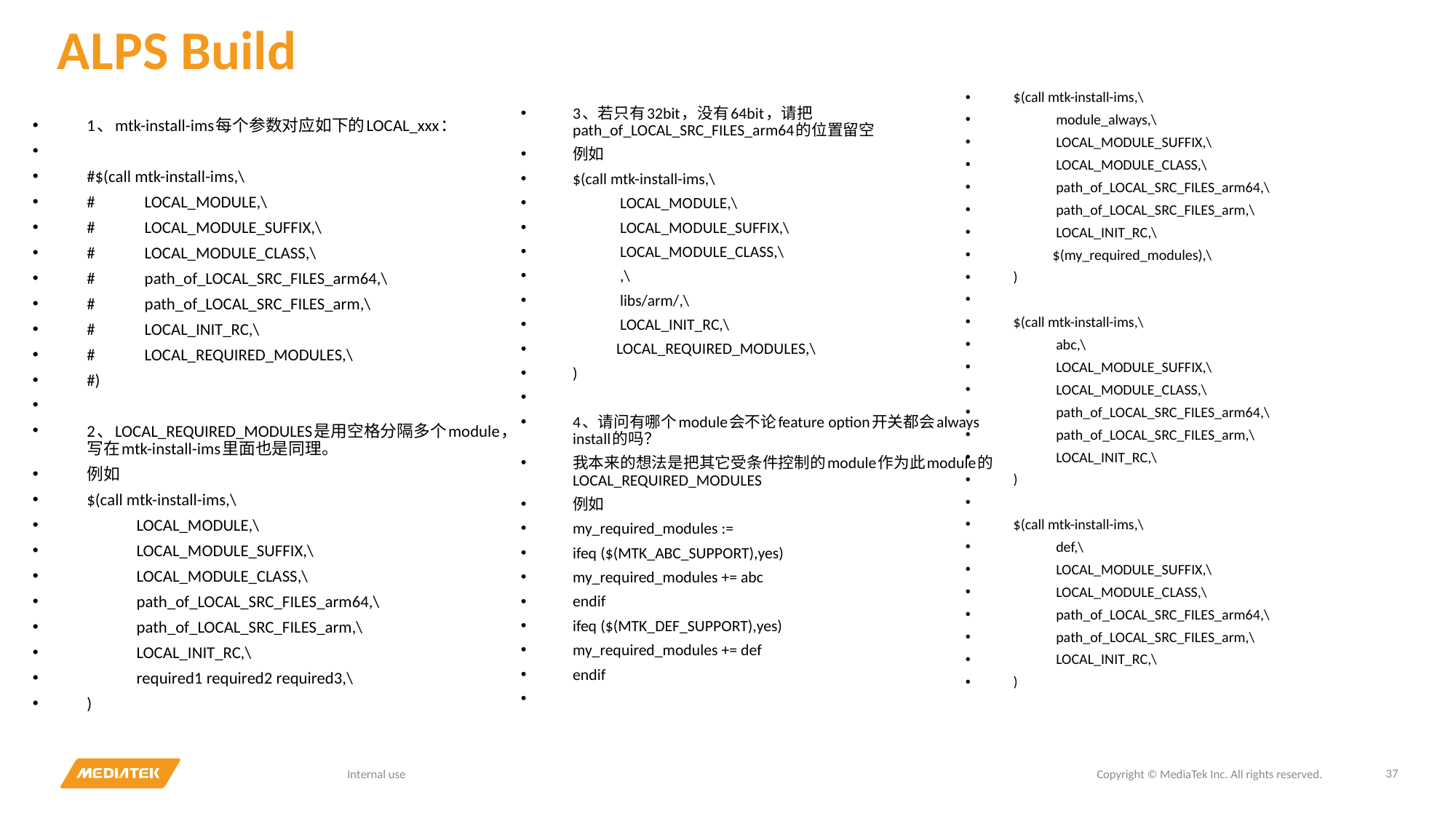

# ALPS Build
$(call mtk-install-ims,\
             module_always,\
             LOCAL_MODULE_SUFFIX,\
             LOCAL_MODULE_CLASS,\
             path_of_LOCAL_SRC_FILES_arm64,\
             path_of_LOCAL_SRC_FILES_arm,\
             LOCAL_INIT_RC,\
            $(my_required_modules),\
)

$(call mtk-install-ims,\
             abc,\
             LOCAL_MODULE_SUFFIX,\
             LOCAL_MODULE_CLASS,\
             path_of_LOCAL_SRC_FILES_arm64,\
             path_of_LOCAL_SRC_FILES_arm,\
             LOCAL_INIT_RC,\
)

$(call mtk-install-ims,\
             def,\
             LOCAL_MODULE_SUFFIX,\
             LOCAL_MODULE_CLASS,\
             path_of_LOCAL_SRC_FILES_arm64,\
             path_of_LOCAL_SRC_FILES_arm,\
             LOCAL_INIT_RC,\
)

3、若只有32bit，没有64bit，请把path_of_LOCAL_SRC_FILES_arm64的位置留空
例如
$(call mtk-install-ims,\
             LOCAL_MODULE,\
             LOCAL_MODULE_SUFFIX,\
             LOCAL_MODULE_CLASS,\
             ,\
             libs/arm/,\
             LOCAL_INIT_RC,\
            LOCAL_REQUIRED_MODULES,\
)

4、请问有哪个module会不论feature option开关都会always install的吗？
我本来的想法是把其它受条件控制的module作为此module的LOCAL_REQUIRED_MODULES
例如
my_required_modules :=
ifeq ($(MTK_ABC_SUPPORT),yes)
my_required_modules += abc
endif
ifeq ($(MTK_DEF_SUPPORT),yes)
my_required_modules += def
endif

1、mtk-install-ims每个参数对应如下的LOCAL_xxx：

#$(call mtk-install-ims,\
#             LOCAL_MODULE,\
#             LOCAL_MODULE_SUFFIX,\
#             LOCAL_MODULE_CLASS,\
#             path_of_LOCAL_SRC_FILES_arm64,\
#             path_of_LOCAL_SRC_FILES_arm,\
#             LOCAL_INIT_RC,\
#             LOCAL_REQUIRED_MODULES,\
#)

2、LOCAL_REQUIRED_MODULES是用空格分隔多个module，写在mtk-install-ims里面也是同理。
例如
$(call mtk-install-ims,\
             LOCAL_MODULE,\
             LOCAL_MODULE_SUFFIX,\
             LOCAL_MODULE_CLASS,\
             path_of_LOCAL_SRC_FILES_arm64,\
             path_of_LOCAL_SRC_FILES_arm,\
             LOCAL_INIT_RC,\
             required1 required2 required3,\
)
37
Internal use
Copyright © MediaTek Inc. All rights reserved.